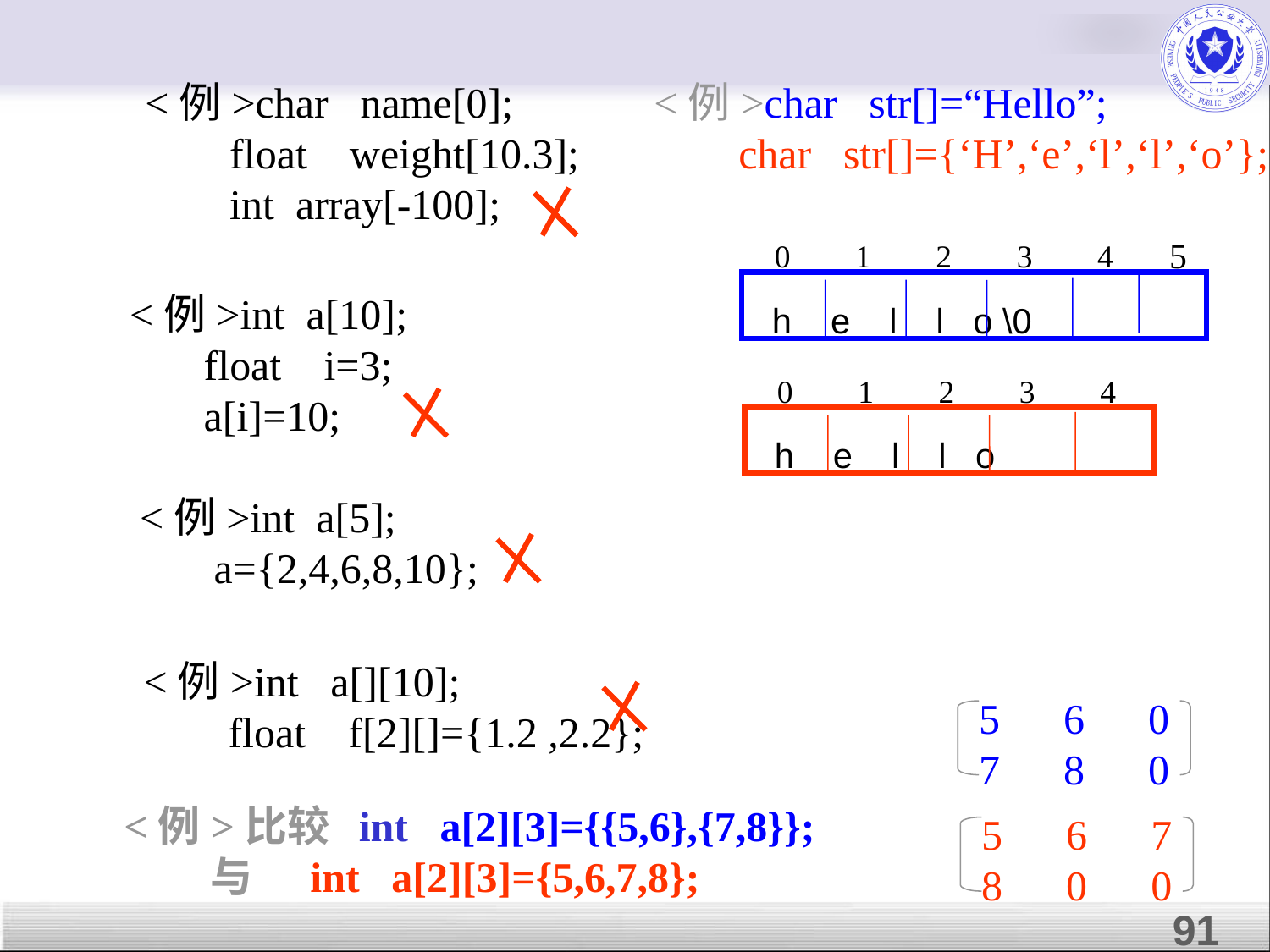

<例>char   name[0];
        float    weight[10.3];
        int  array[-100];
<例>char   str[]=“Hello”;
        char   str[]={‘H’,‘e’,‘l’,‘l’,‘o’};

5
0
1
2
3
4
 h    e    l    l   o \0

0
1
2
3
4
 h    e    l    l   o

<例>int  a[10];
       float    i=3;
       a[i]=10;

<例>int  a[5];
       a={2,4,6,8,10};

<例>int   a[][10];
        float    f[2][]={1.2 ,2.2};

5      6      0
7      8      0

5      6      7
8      0      0

<例>比较  int   a[2][3]={{5,6},{7,8}};
        与     int   a[2][3]={5,6,7,8};